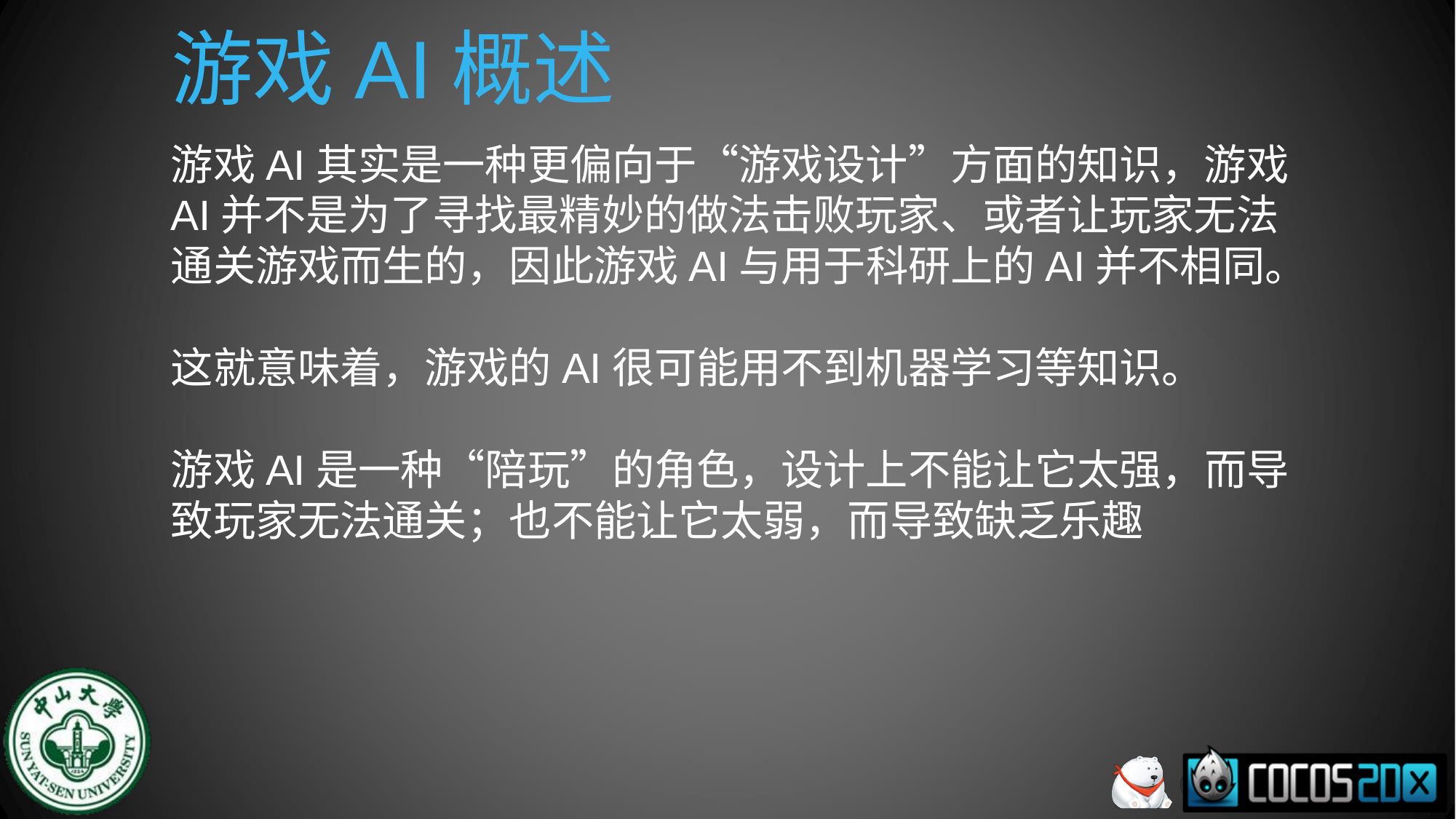

# 游戏AI概述
游戏AI其实是一种更偏向于“游戏设计”方面的知识，游戏AI并不是为了寻找最精妙的做法击败玩家、或者让玩家无法通关游戏而生的，因此游戏AI与用于科研上的AI并不相同。

这就意味着，游戏的AI很可能用不到机器学习等知识。

游戏AI是一种“陪玩”的角色，设计上不能让它太强，而导致玩家无法通关；也不能让它太弱，而导致缺乏乐趣